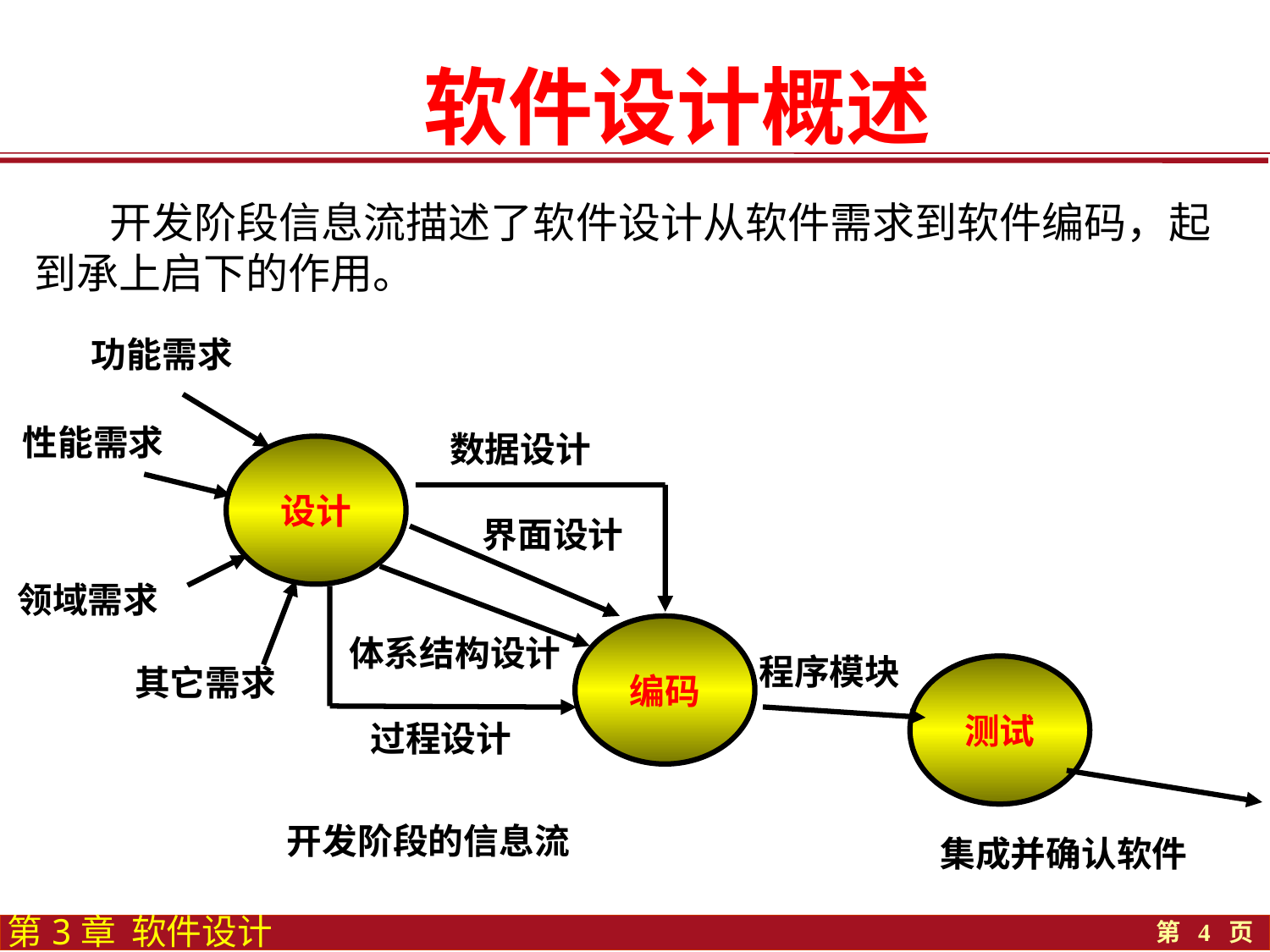

软件设计概述
           开发阶段信息流描述了软件设计从软件需求到软件编码，起到承上启下的作用。
功能需求

性能需求
数据设计
设计

界面设计

领域需求

编码
体系结构设计
程序模块
其它需求
测试

过程设计

开发阶段的信息流
集成并确认软件